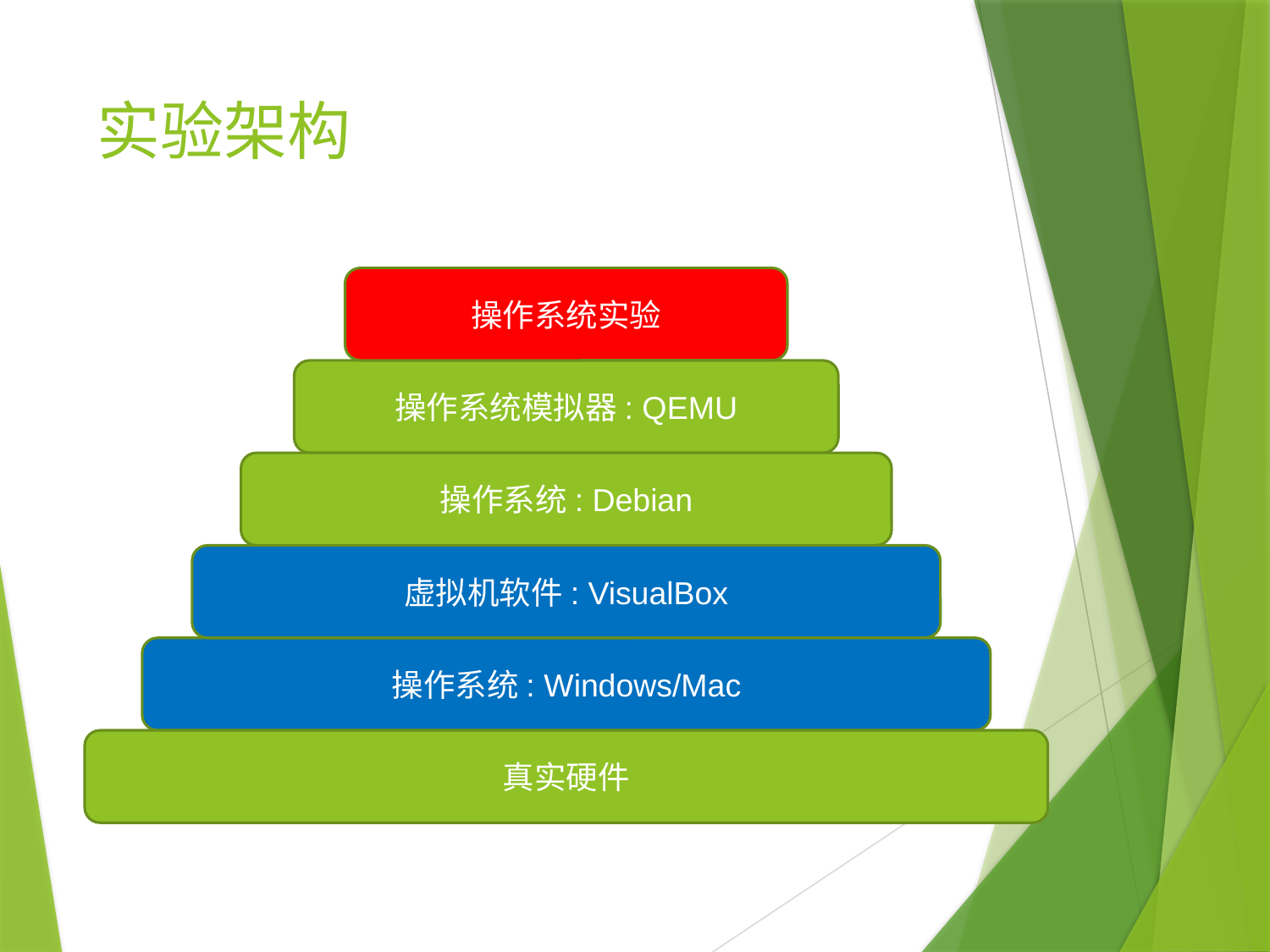

# 实验架构
操作系统实验
操作系统模拟器: QEMU
操作系统: Debian
虚拟机软件: VisualBox
操作系统: Windows/Mac
真实硬件